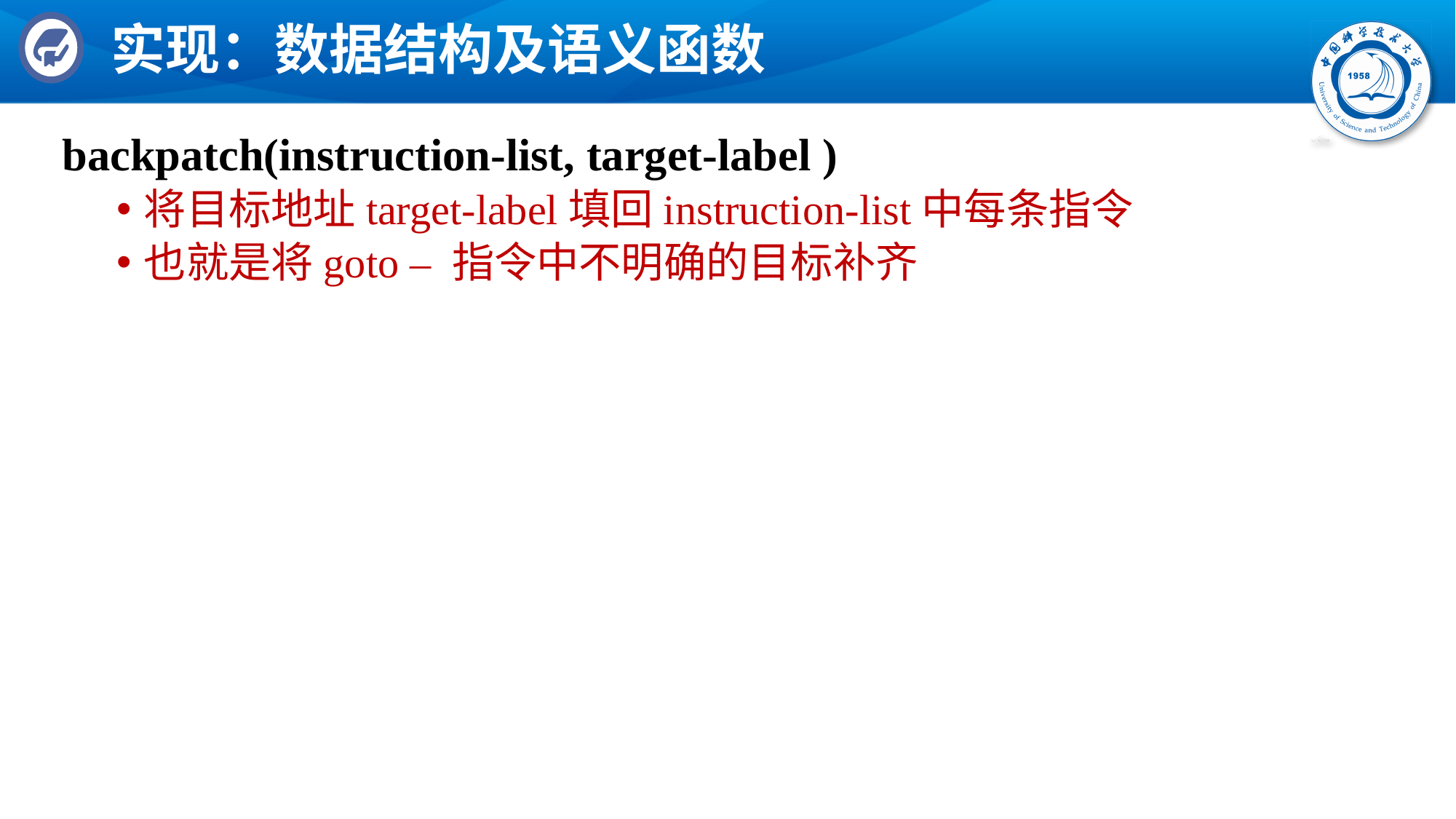

# 实现：数据结构及语义函数
backpatch(instruction-list, target-label )
将目标地址target-label填回instruction-list中每条指令
也就是将goto – 指令中不明确的目标补齐